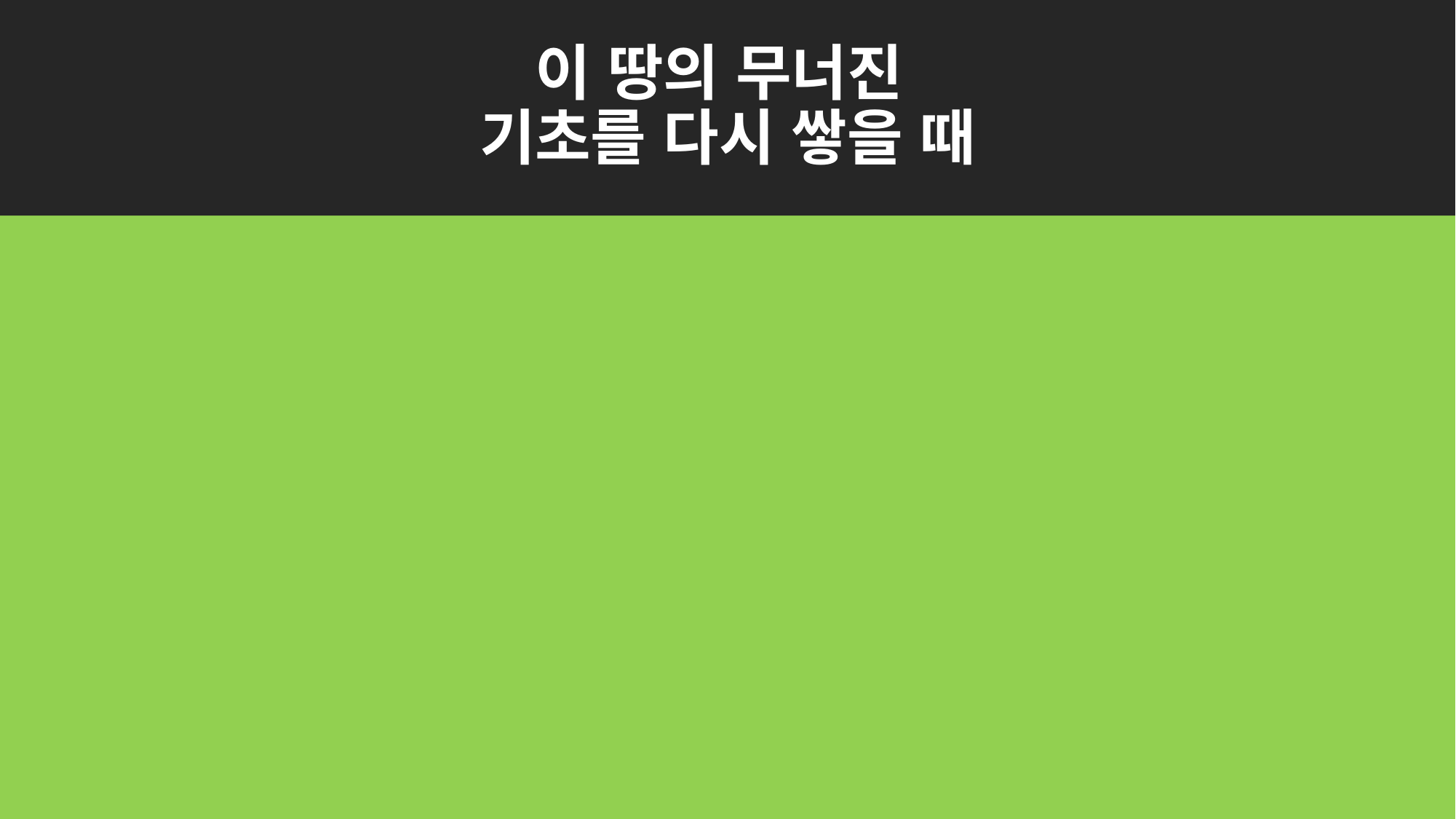

# 이 땅의 무너진 기초를 다시 쌓을 때